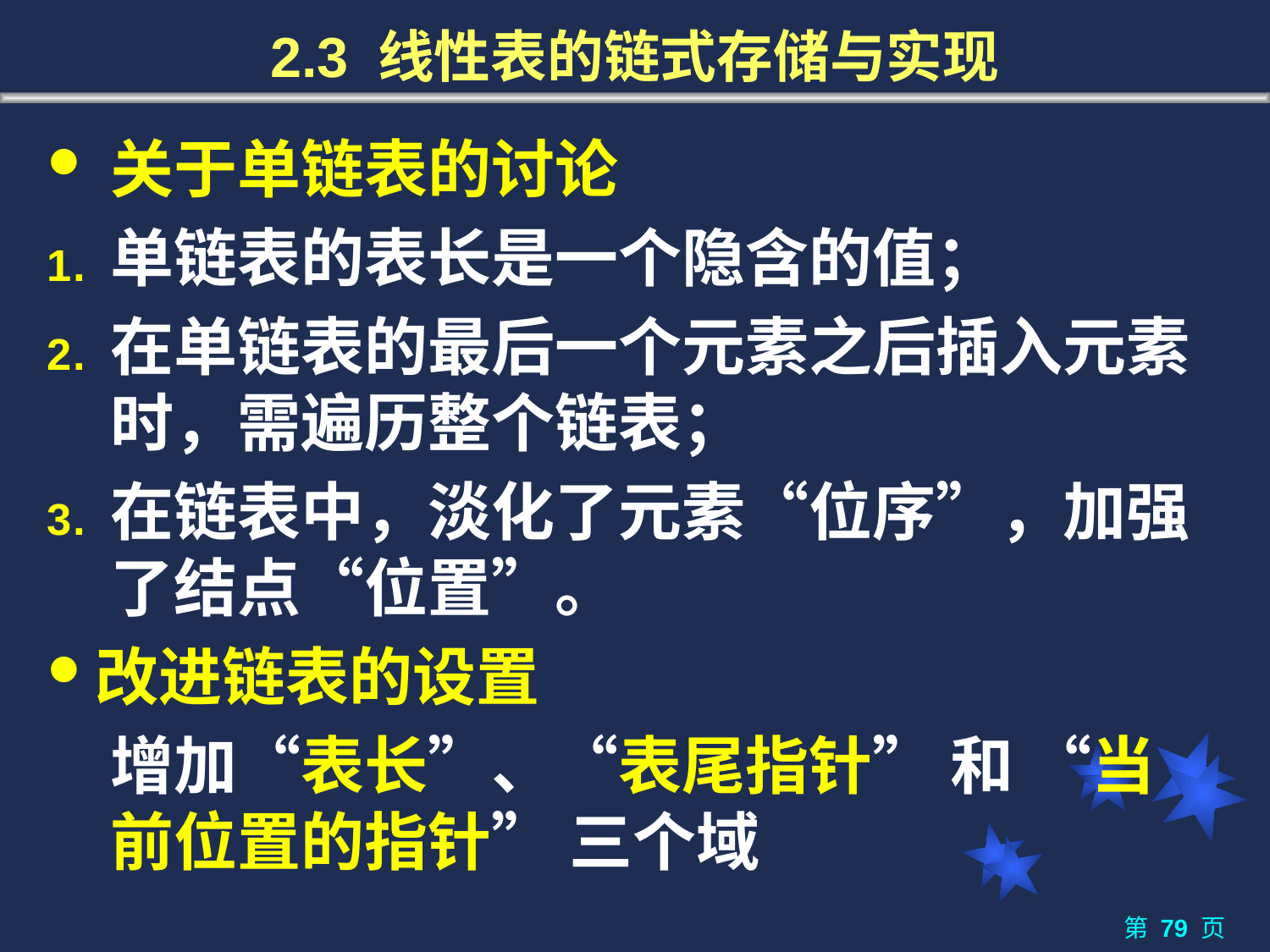

# 2.3 线性表的链式存储与实现
关于单链表的讨论
单链表的表长是一个隐含的值；
在单链表的最后一个元素之后插入元素时，需遍历整个链表；
在链表中，淡化了元素“位序”，加强了结点“位置”。
改进链表的设置
	增加“表长”、“表尾指针” 和 “当前位置的指针” 三个域
第 79 页